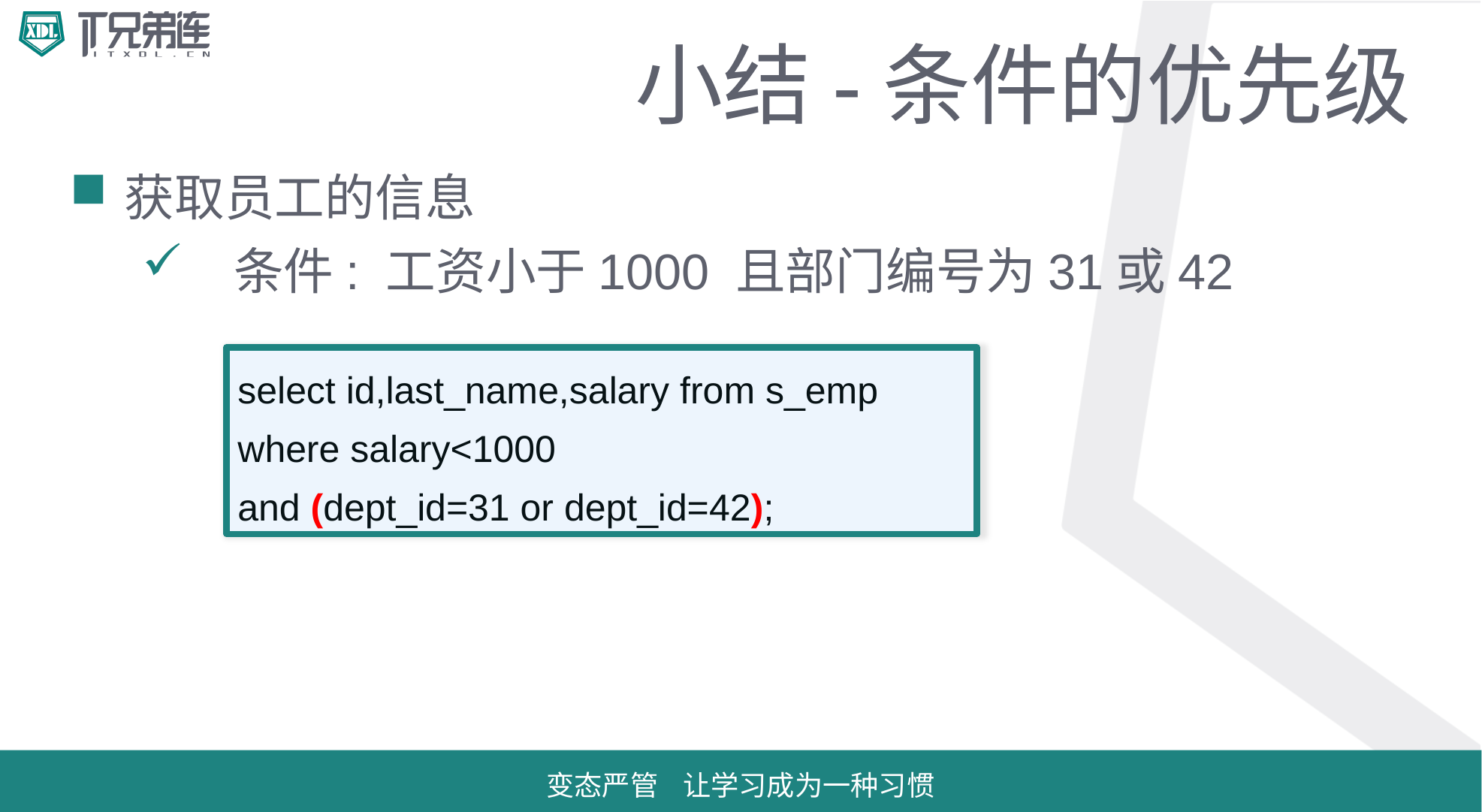

# 小结-条件的优先级
获取员工的信息
条件: 工资小于1000 且部门编号为31或42
select id,last_name,salary from s_emp
where salary<1000
and (dept_id=31 or dept_id=42);